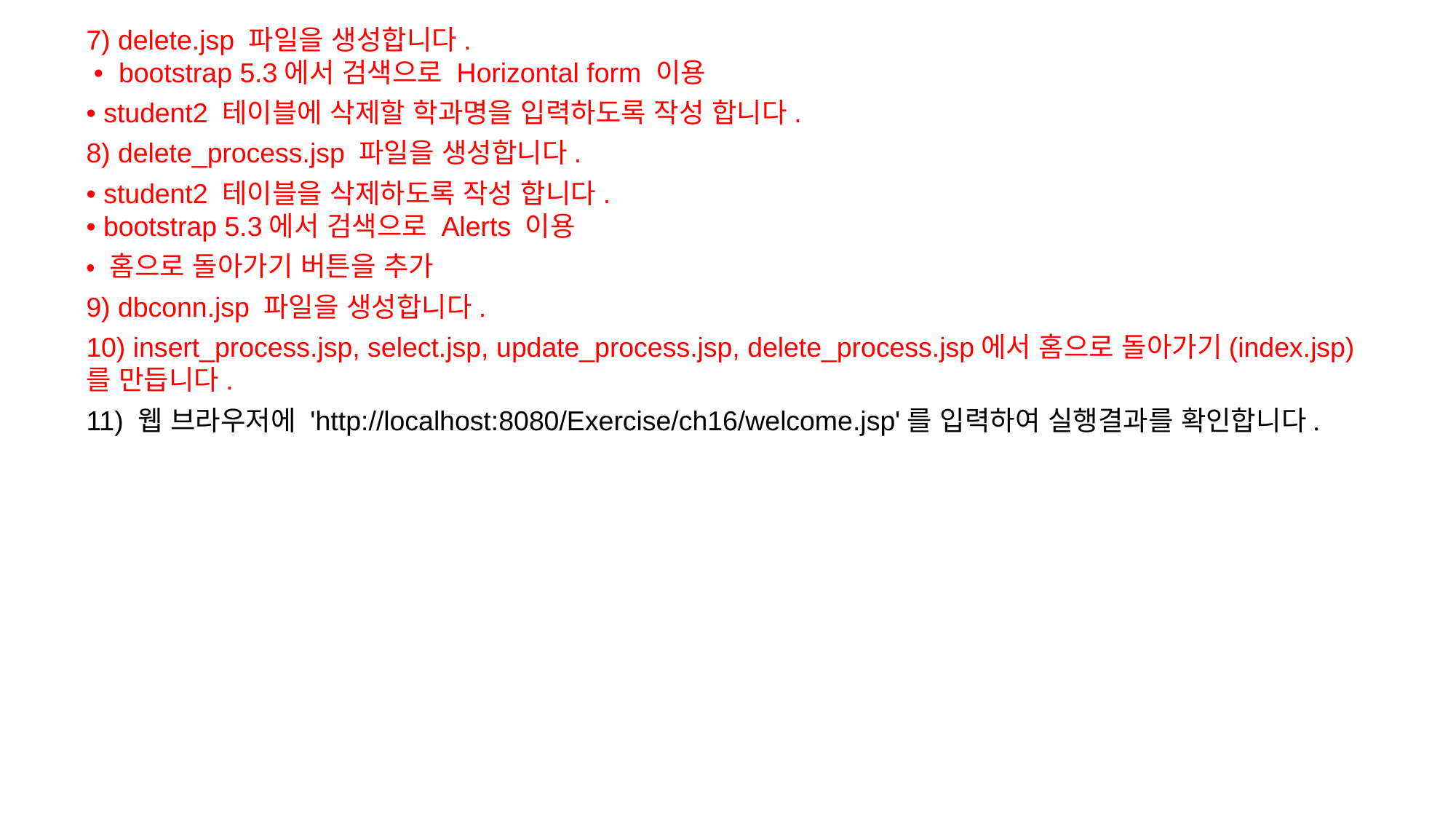

7) delete.jsp 파일을 생성합니다.
 •  bootstrap 5.3에서 검색으로 Horizontal form 이용
• student2 테이블에 삭제할 학과명을 입력하도록 작성 합니다.
8) delete_process.jsp 파일을 생성합니다.
• student2 테이블을 삭제하도록 작성 합니다.
• bootstrap 5.3에서 검색으로 Alerts 이용
• 홈으로 돌아가기 버튼을 추가
9) dbconn.jsp 파일을 생성합니다.
10) insert_process.jsp, select.jsp, update_process.jsp, delete_process.jsp에서 홈으로 돌아가기(index.jsp)를 만듭니다.
11) 웹 브라우저에 'http://localhost:8080/Exercise/ch16/welcome.jsp'를 입력하여 실행결과를 확인합니다.